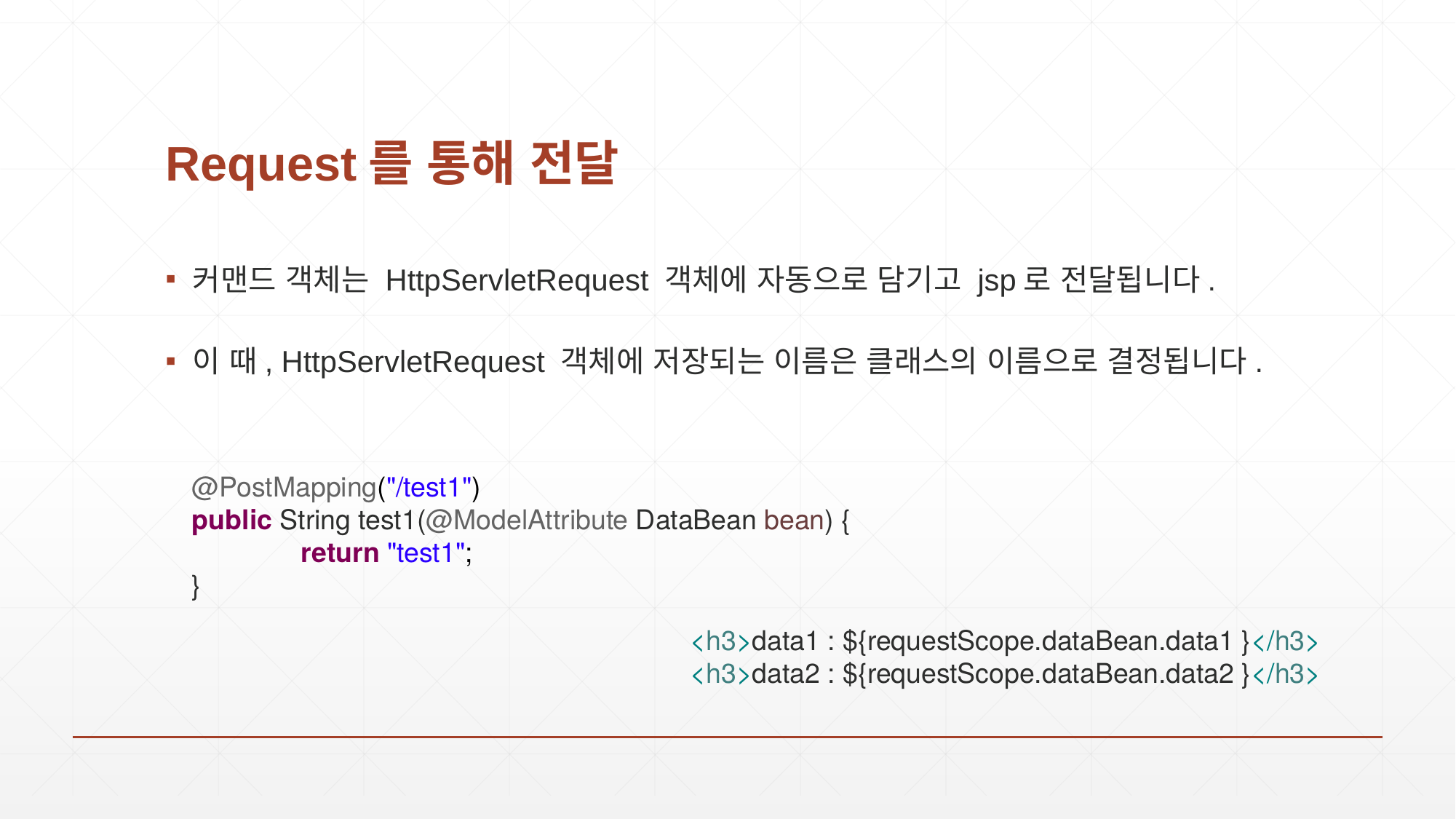

# Request를 통해 전달
커맨드 객체는 HttpServletRequest 객체에 자동으로 담기고 jsp로 전달됩니다.
이 때, HttpServletRequest 객체에 저장되는 이름은 클래스의 이름으로 결정됩니다.
@PostMapping("/test1")
public String test1(@ModelAttribute DataBean bean) {
	return "test1";
}
<h3>data1 : ${requestScope.dataBean.data1 }</h3>
<h3>data2 : ${requestScope.dataBean.data2 }</h3>